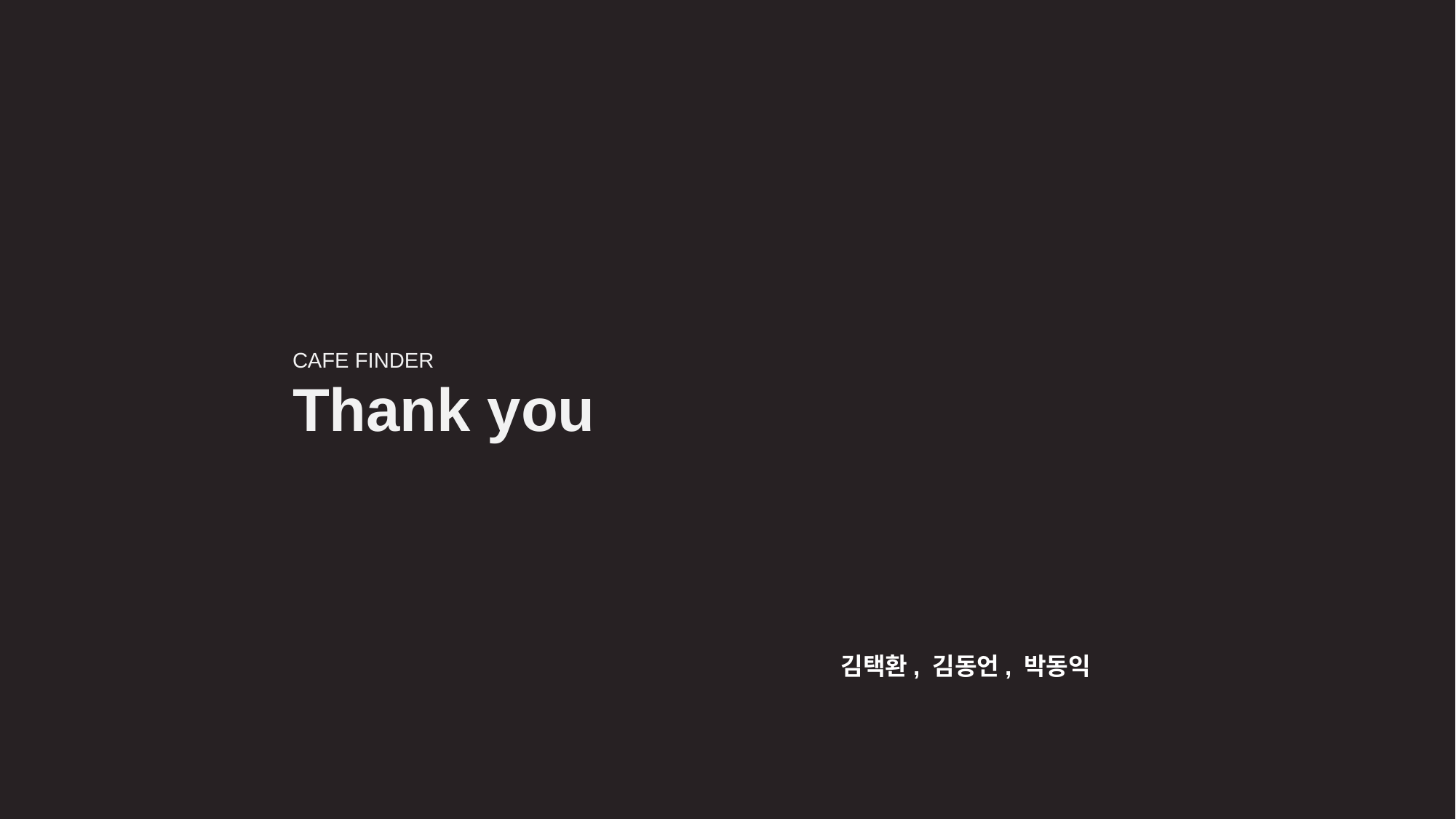

CAFE FINDER
Thank you
김택환, 김동언, 박동익